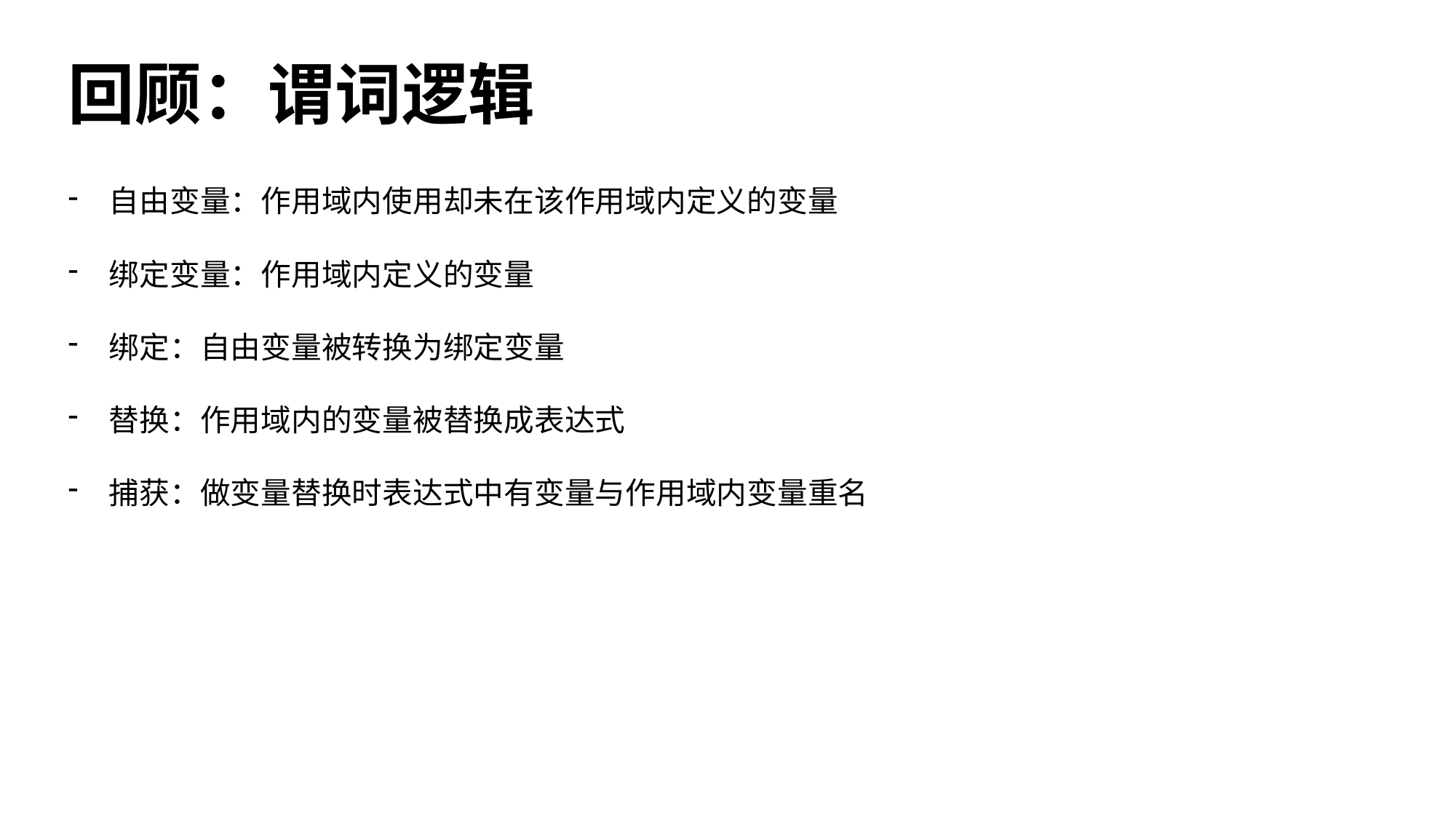

# 回顾：谓词逻辑
自由变量：作用域内使用却未在该作用域内定义的变量

绑定变量：作用域内定义的变量

绑定：自由变量被转换为绑定变量

替换：作用域内的变量被替换成表达式

捕获：做变量替换时表达式中有变量与作用域内变量重名